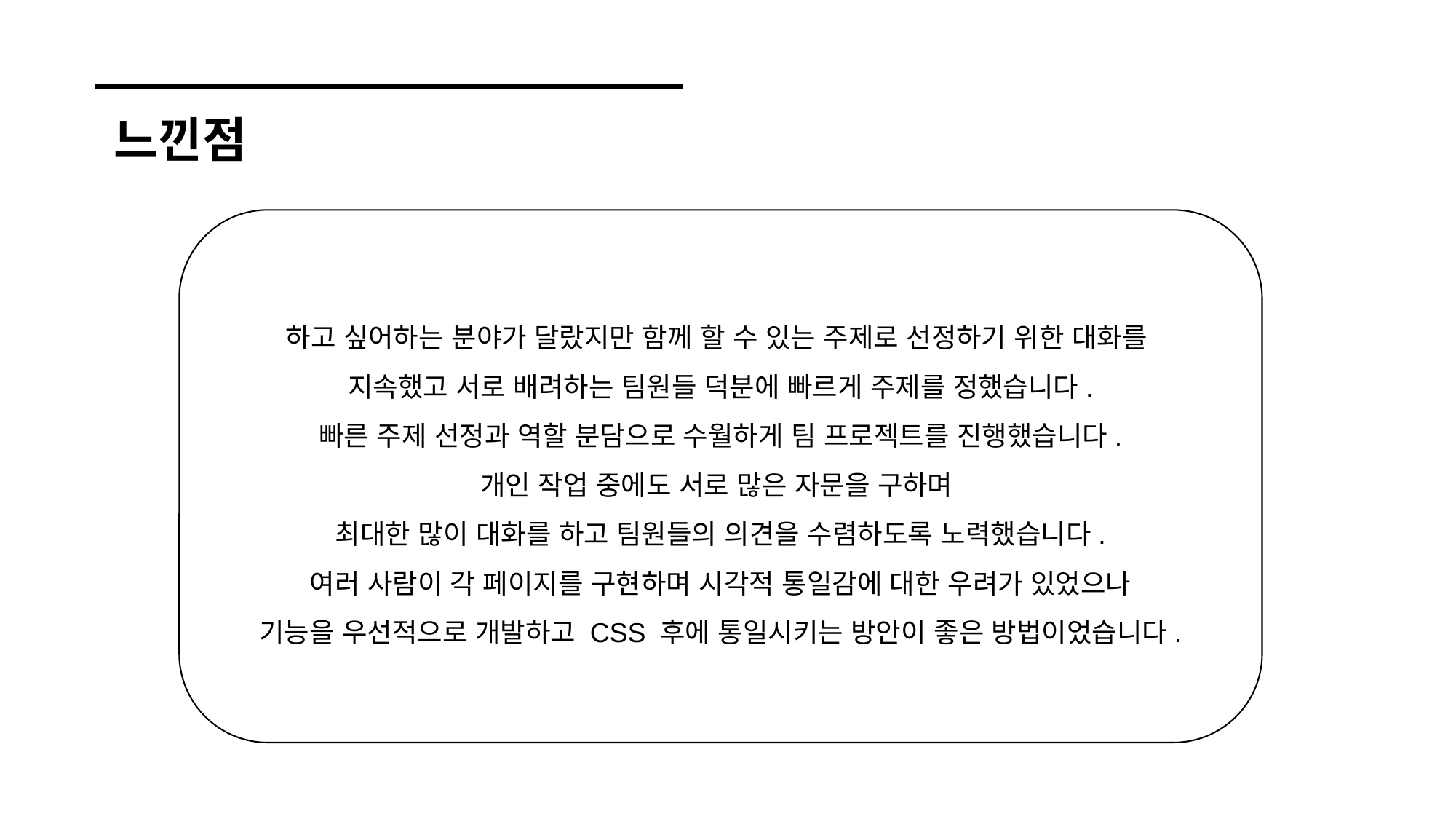

# 느낀점
하고 싶어하는 분야가 달랐지만 함께 할 수 있는 주제로 선정하기 위한 대화를
지속했고 서로 배려하는 팀원들 덕분에 빠르게 주제를 정했습니다.
빠른 주제 선정과 역할 분담으로 수월하게 팀 프로젝트를 진행했습니다.
개인 작업 중에도 서로 많은 자문을 구하며
최대한 많이 대화를 하고 팀원들의 의견을 수렴하도록 노력했습니다.
여러 사람이 각 페이지를 구현하며 시각적 통일감에 대한 우려가 있었으나
기능을 우선적으로 개발하고 CSS 후에 통일시키는 방안이 좋은 방법이었습니다.